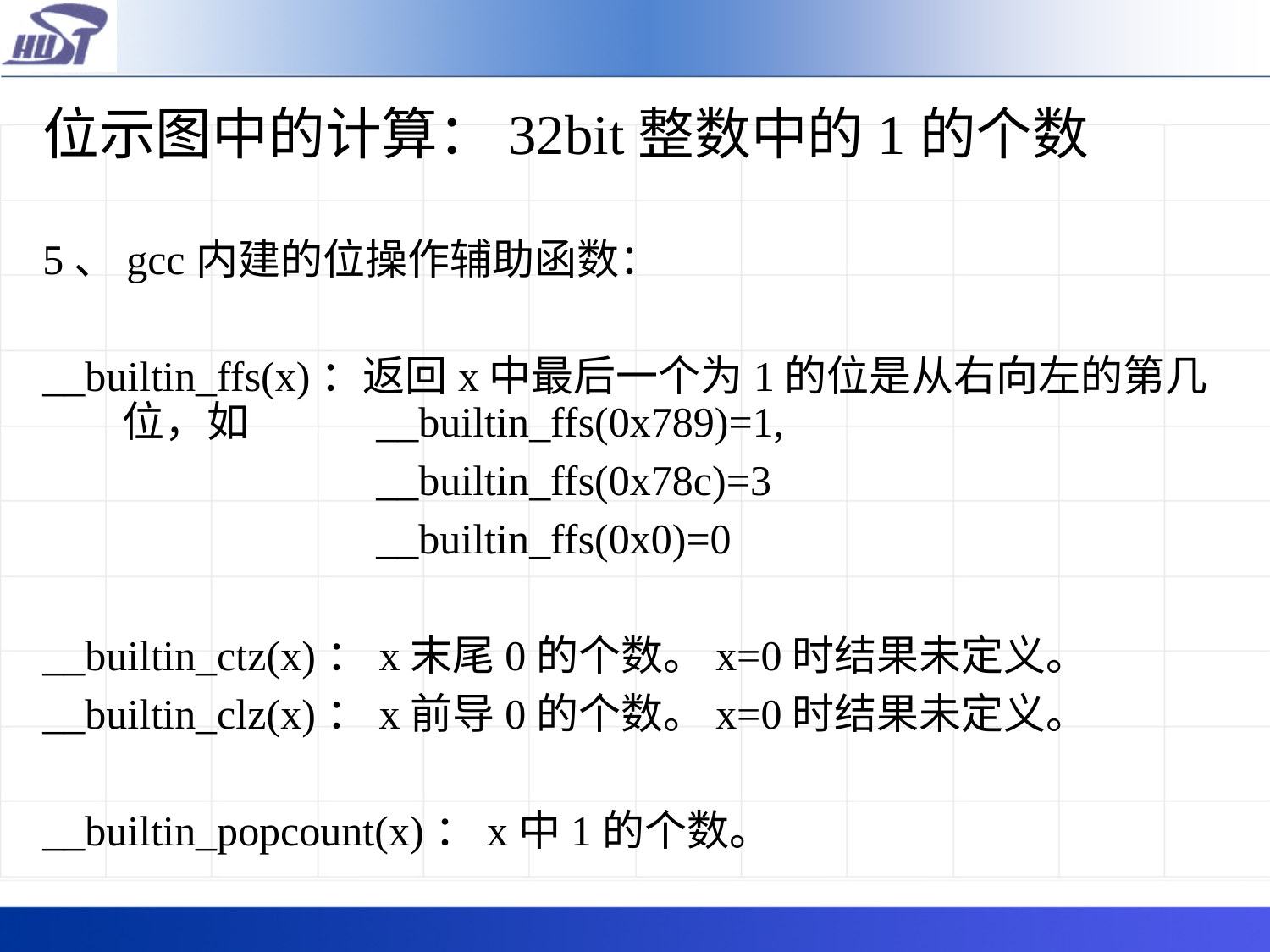

位示图中的计算：32bit整数中的1的个数

5、gcc内建的位操作辅助函数：

__builtin_ffs(x)：返回x中最后一个为1的位是从右向左的第几位，如	__builtin_ffs(0x789)=1,
			__builtin_ffs(0x78c)=3
			__builtin_ffs(0x0)=0

__builtin_ctz(x)：x末尾0的个数。x=0时结果未定义。
__builtin_clz(x)：x前导0的个数。x=0时结果未定义。

__builtin_popcount(x)：x中1的个数。